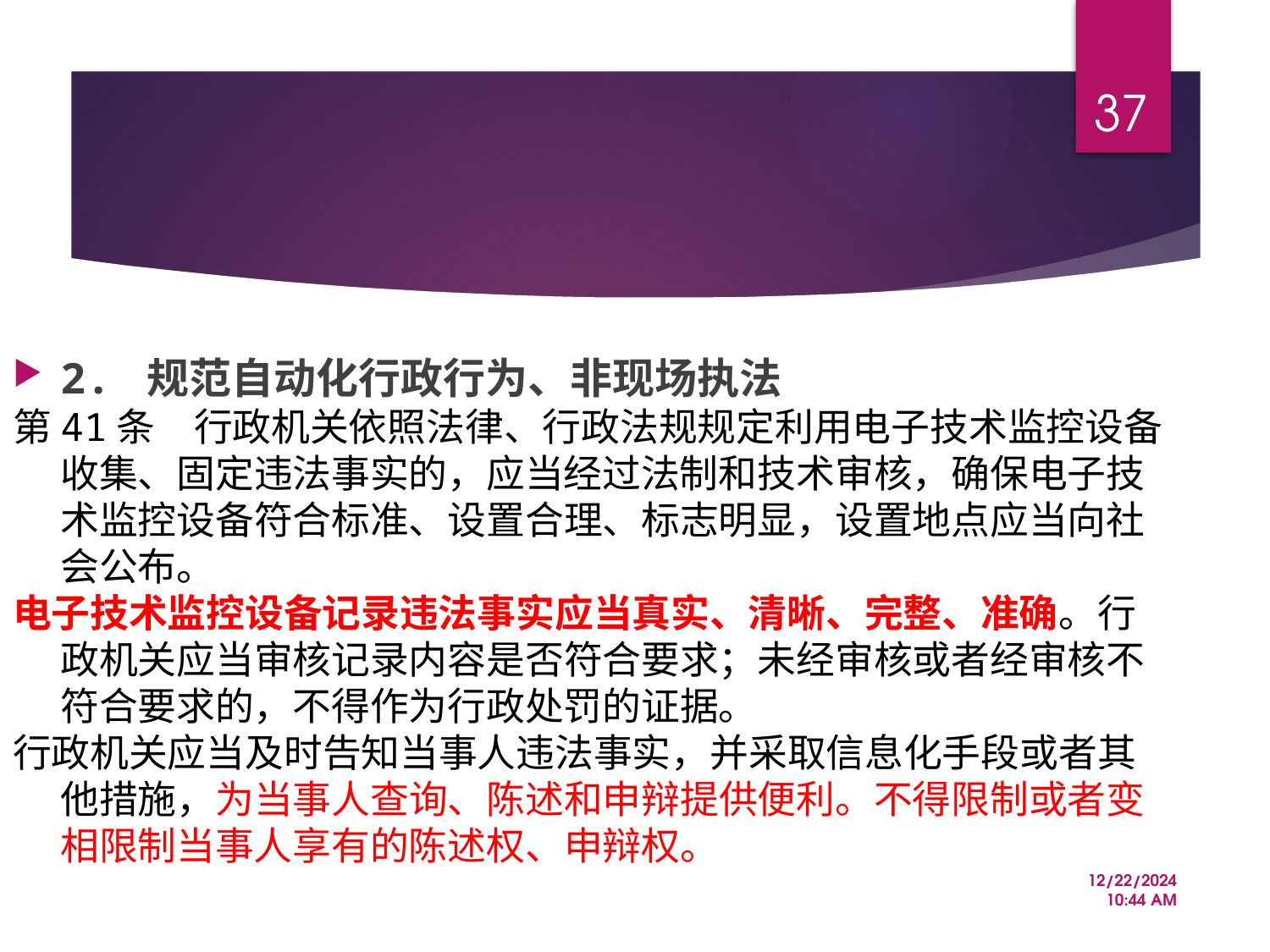

37
#
2. 规范自动化行政行为、非现场执法
第41条　行政机关依照法律、行政法规规定利用电子技术监控设备收集、固定违法事实的，应当经过法制和技术审核，确保电子技术监控设备符合标准、设置合理、标志明显，设置地点应当向社会公布。
电子技术监控设备记录违法事实应当真实、清晰、完整、准确。行政机关应当审核记录内容是否符合要求；未经审核或者经审核不符合要求的，不得作为行政处罚的证据。
行政机关应当及时告知当事人违法事实，并采取信息化手段或者其他措施，为当事人查询、陈述和申辩提供便利。不得限制或者变相限制当事人享有的陈述权、申辩权。

12/22/2024 10:44 AM